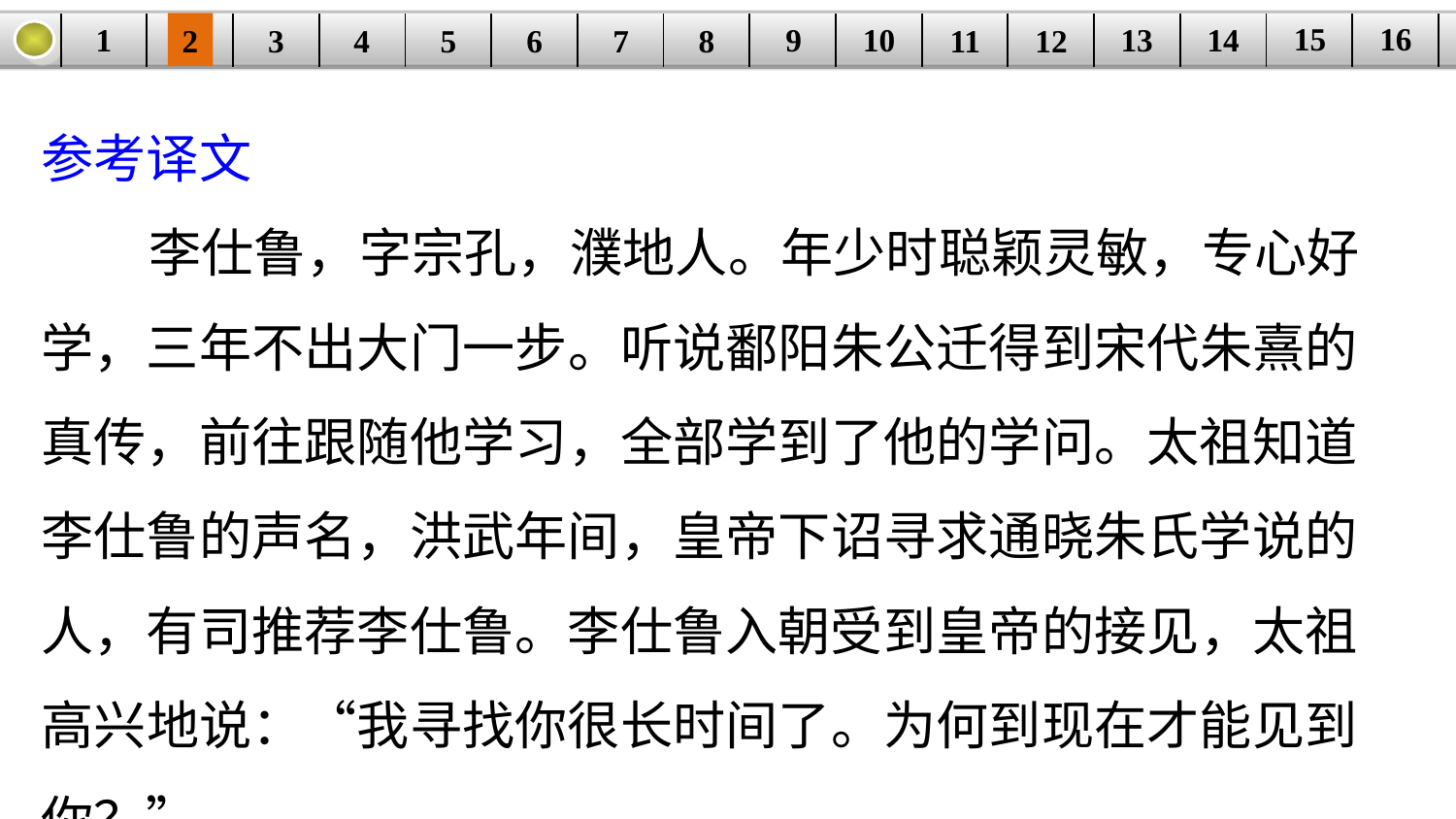

16

15
14
9
10
1
13
3
4
5
6
8
11
2
12
|  |  |  |  |  |  |  |  |  |  |  |  |  |  |  |  |
| --- | --- | --- | --- | --- | --- | --- | --- | --- | --- | --- | --- | --- | --- | --- | --- |
7

参考译文
        李仕鲁，字宗孔，濮地人。年少时聪颖灵敏，专心好学，三年不出大门一步。听说鄱阳朱公迁得到宋代朱熹的真传，前往跟随他学习，全部学到了他的学问。太祖知道李仕鲁的声名，洪武年间，皇帝下诏寻求通晓朱氏学说的人，有司推荐李仕鲁。李仕鲁入朝受到皇帝的接见，太祖高兴地说：“我寻找你很长时间了。为何到现在才能见到你？”